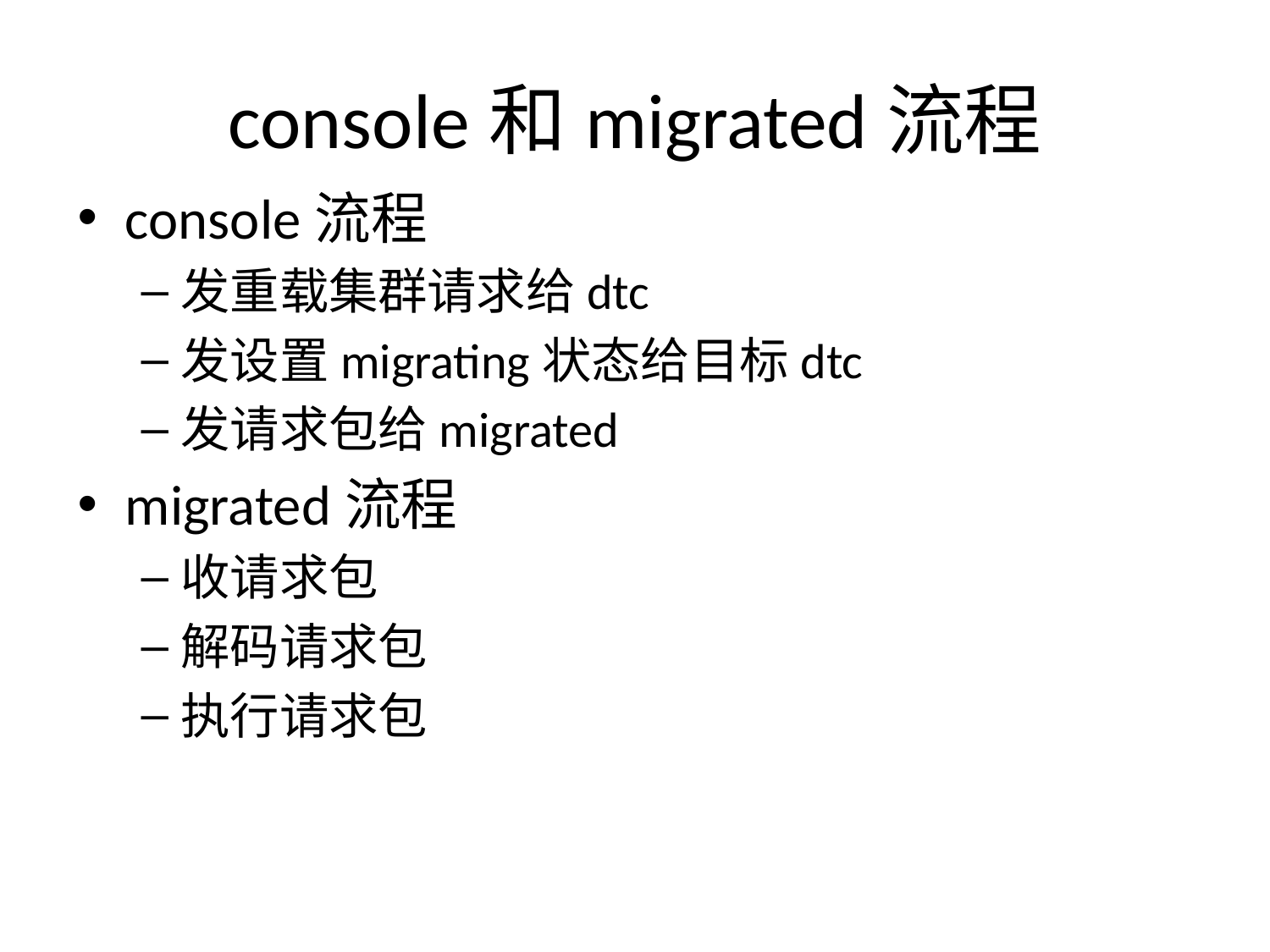

# console和migrated流程
console流程
发重载集群请求给dtc
发设置migrating状态给目标dtc
发请求包给migrated
migrated流程
收请求包
解码请求包
执行请求包